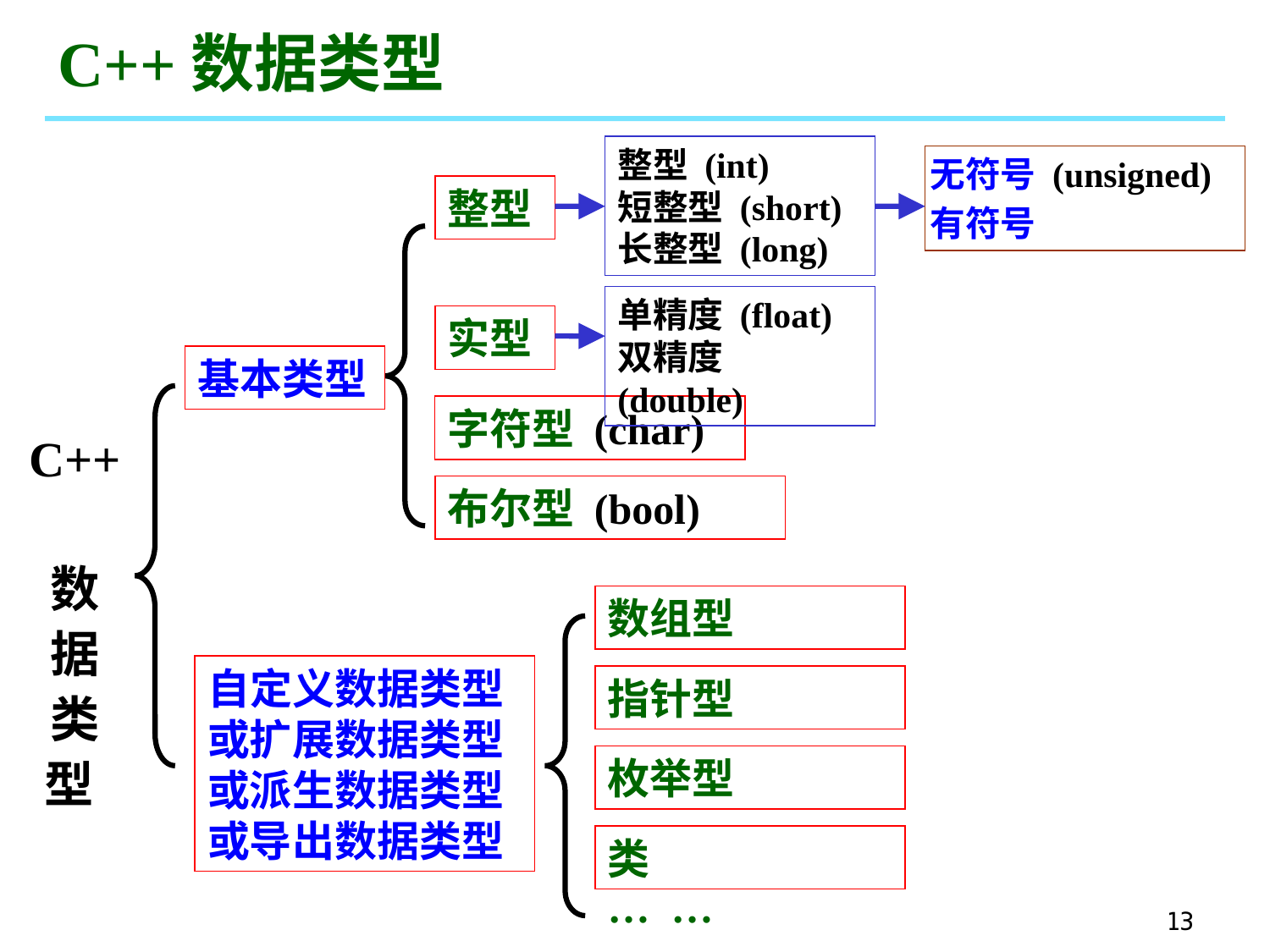

# C++数据类型
整型 (int)
短整型 (short)
长整型 (long)
无符号 (unsigned)
有符号
整型

单精度 (float)
双精度 (double)
实型

基本类型

字符型 (char)
C++
数
据
类
型
布尔型 (bool)
数组型

自定义数据类型
或扩展数据类型
或派生数据类型
或导出数据类型
指针型
枚举型
类
…  …
13